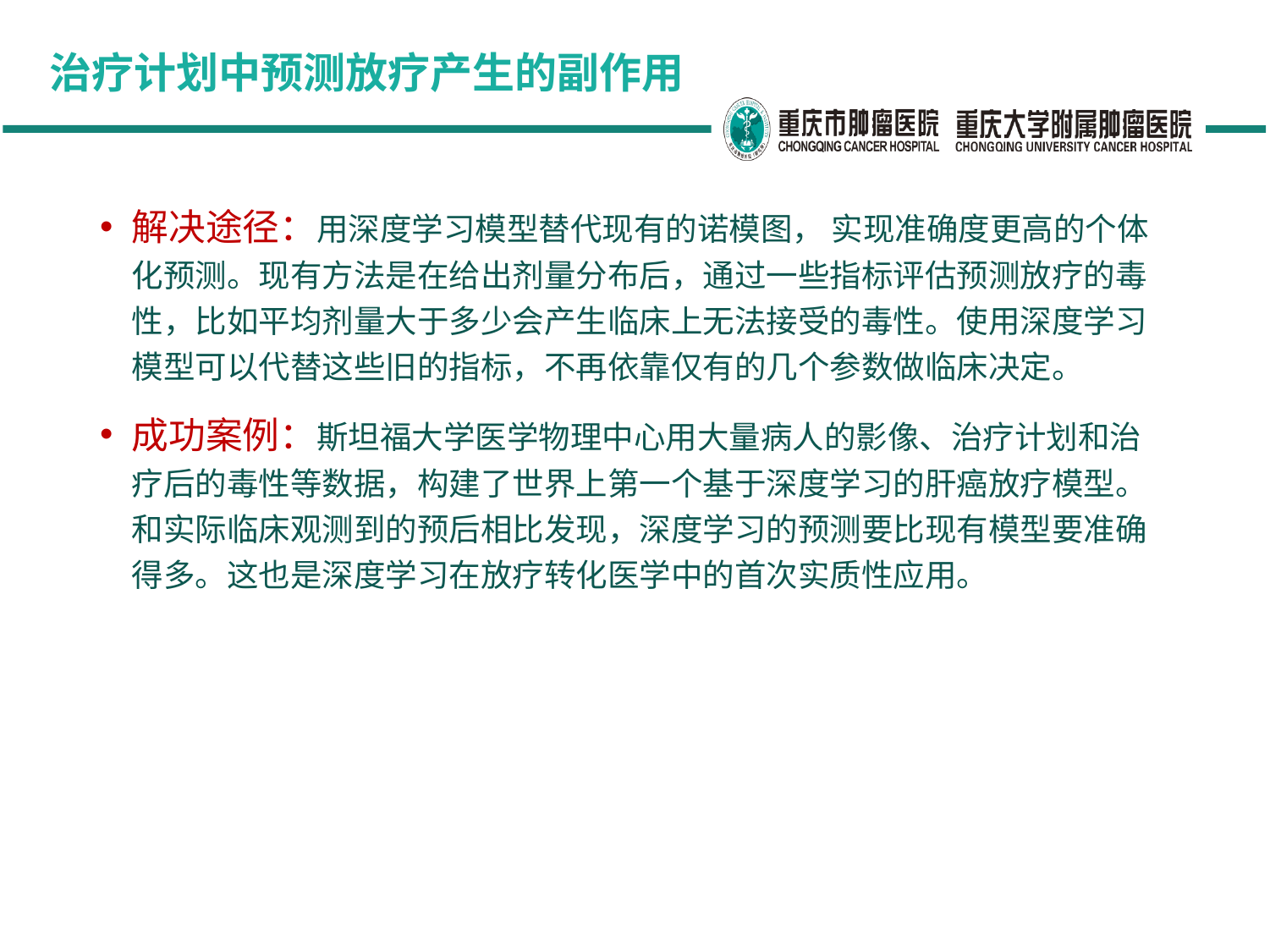

治疗计划中预测放疗产生的副作用
解决途径：用深度学习模型替代现有的诺模图， 实现准确度更高的个体化预测。现有方法是在给出剂量分布后，通过一些指标评估预测放疗的毒性，比如平均剂量大于多少会产生临床上无法接受的毒性。使用深度学习模型可以代替这些旧的指标，不再依靠仅有的几个参数做临床决定。
成功案例：斯坦福大学医学物理中心用大量病人的影像、治疗计划和治疗后的毒性等数据，构建了世界上第一个基于深度学习的肝癌放疗模型。和实际临床观测到的预后相比发现，深度学习的预测要比现有模型要准确得多。这也是深度学习在放疗转化医学中的首次实质性应用。